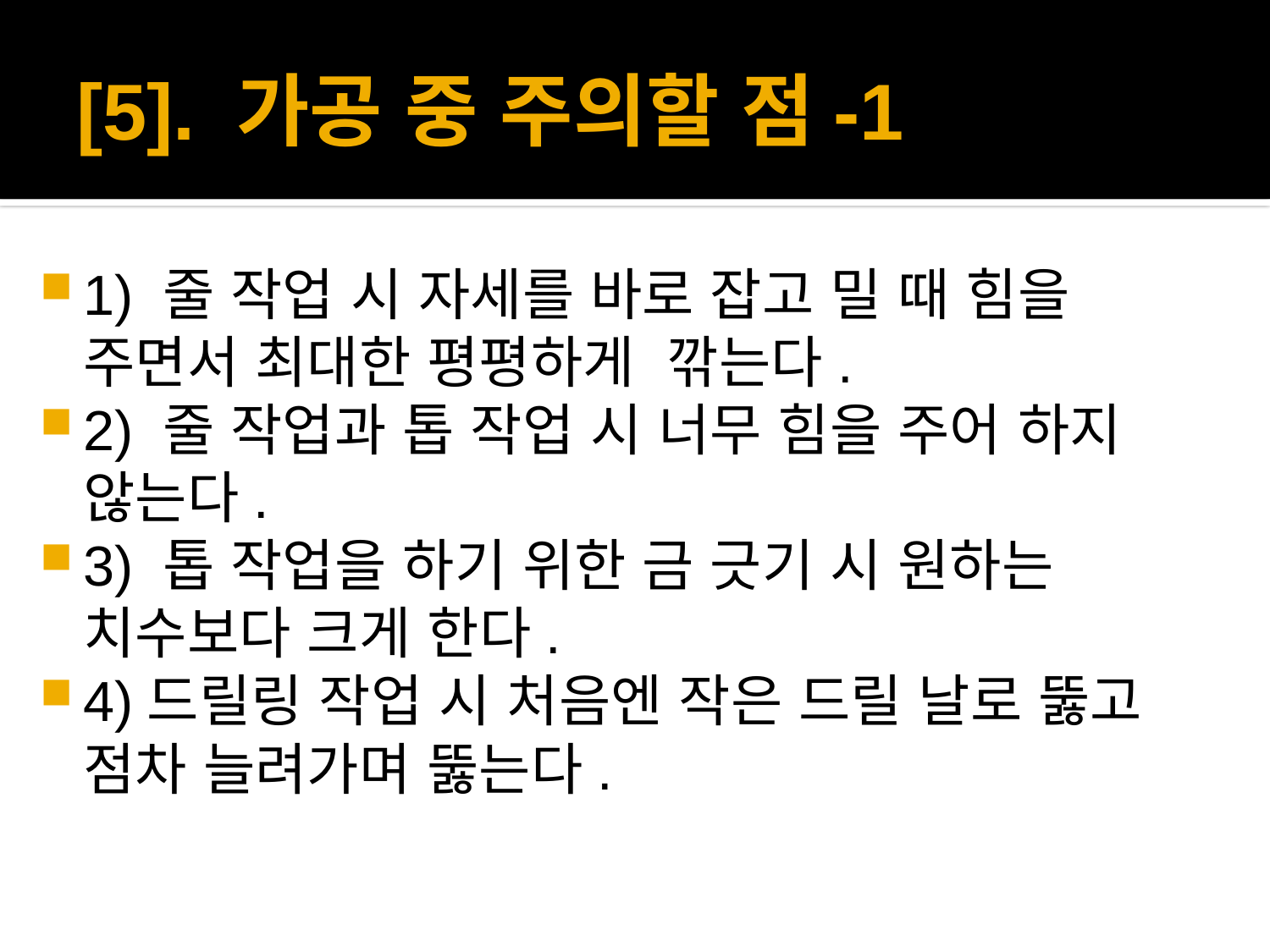

# [5]. 가공 중 주의할 점-1
1) 줄 작업 시 자세를 바로 잡고 밀 때 힘을 주면서 최대한 평평하게  깎는다.
2) 줄 작업과 톱 작업 시 너무 힘을 주어 하지 않는다.
3) 톱 작업을 하기 위한 금 긋기 시 원하는 치수보다 크게 한다.
4)드릴링 작업 시 처음엔 작은 드릴 날로 뚫고 점차 늘려가며 뚫는다.